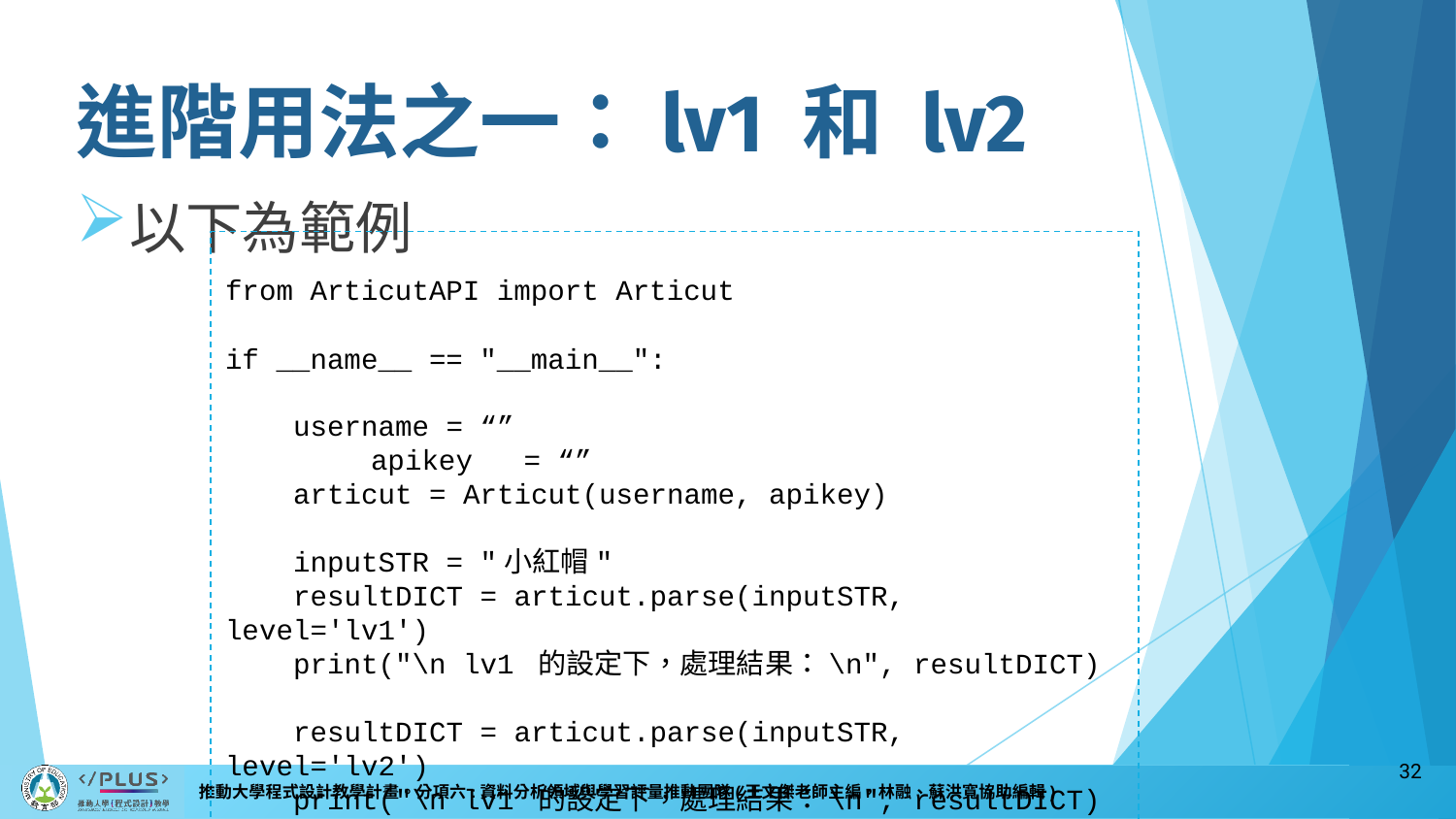

# 進階用法之一：lv1 和 lv2
以下為範例

from ArticutAPI import Articut

if __name__ == "__main__":

    username = “”
	apikey   = “”
    articut = Articut(username, apikey)

    inputSTR = "小紅帽"
    resultDICT = articut.parse(inputSTR, level='lv1')
    print("\n lv1 的設定下，處理結果：\n", resultDICT)

    resultDICT = articut.parse(inputSTR, level='lv2')
    print("\n lv1 的設定下，處理結果：\n", resultDICT)
32